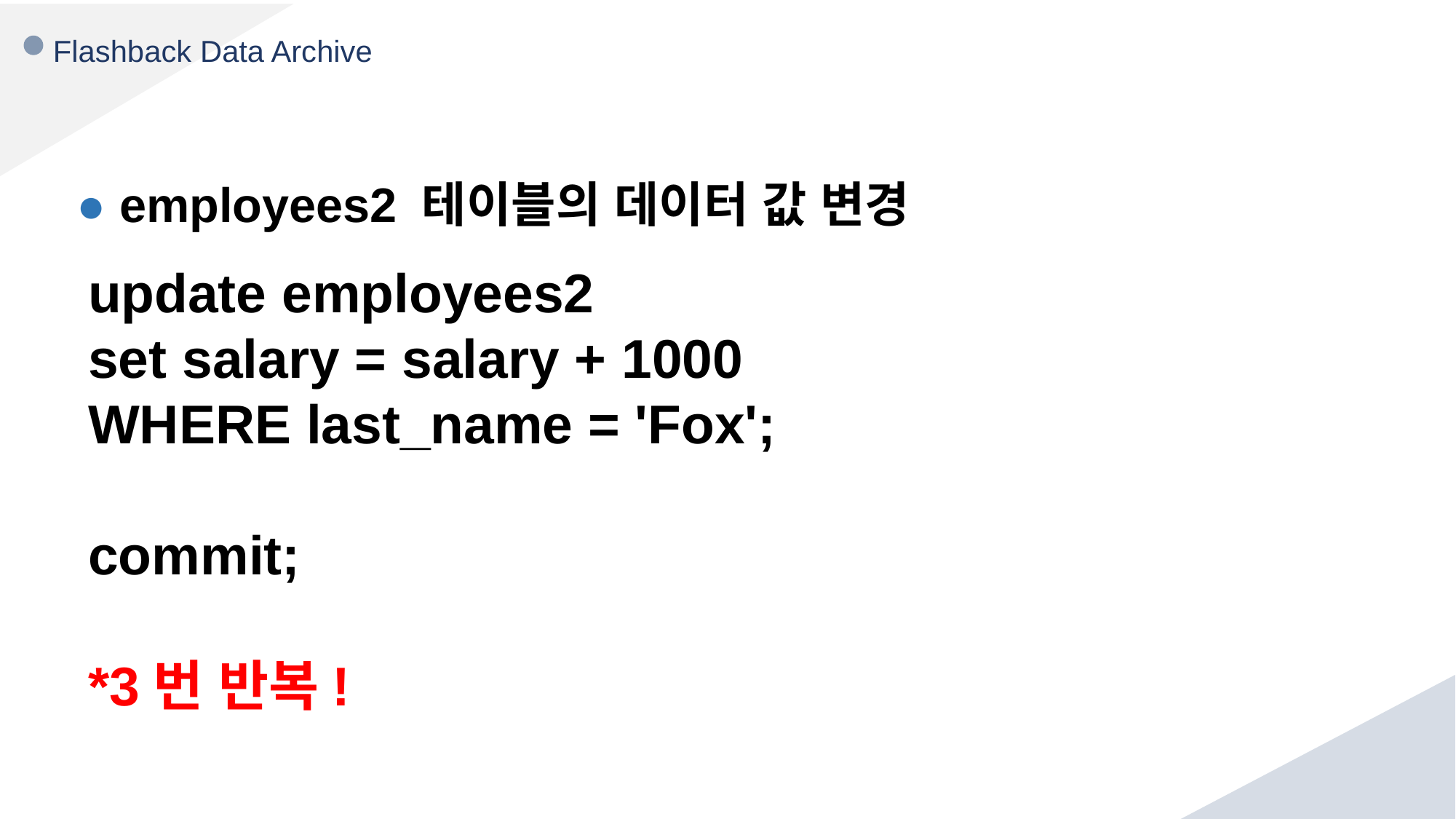

Flashback Data Archive

● employees2 테이블의 데이터 값 변경
update employees2
set salary = salary + 1000
WHERE last_name = 'Fox';

commit;

*3번 반복!